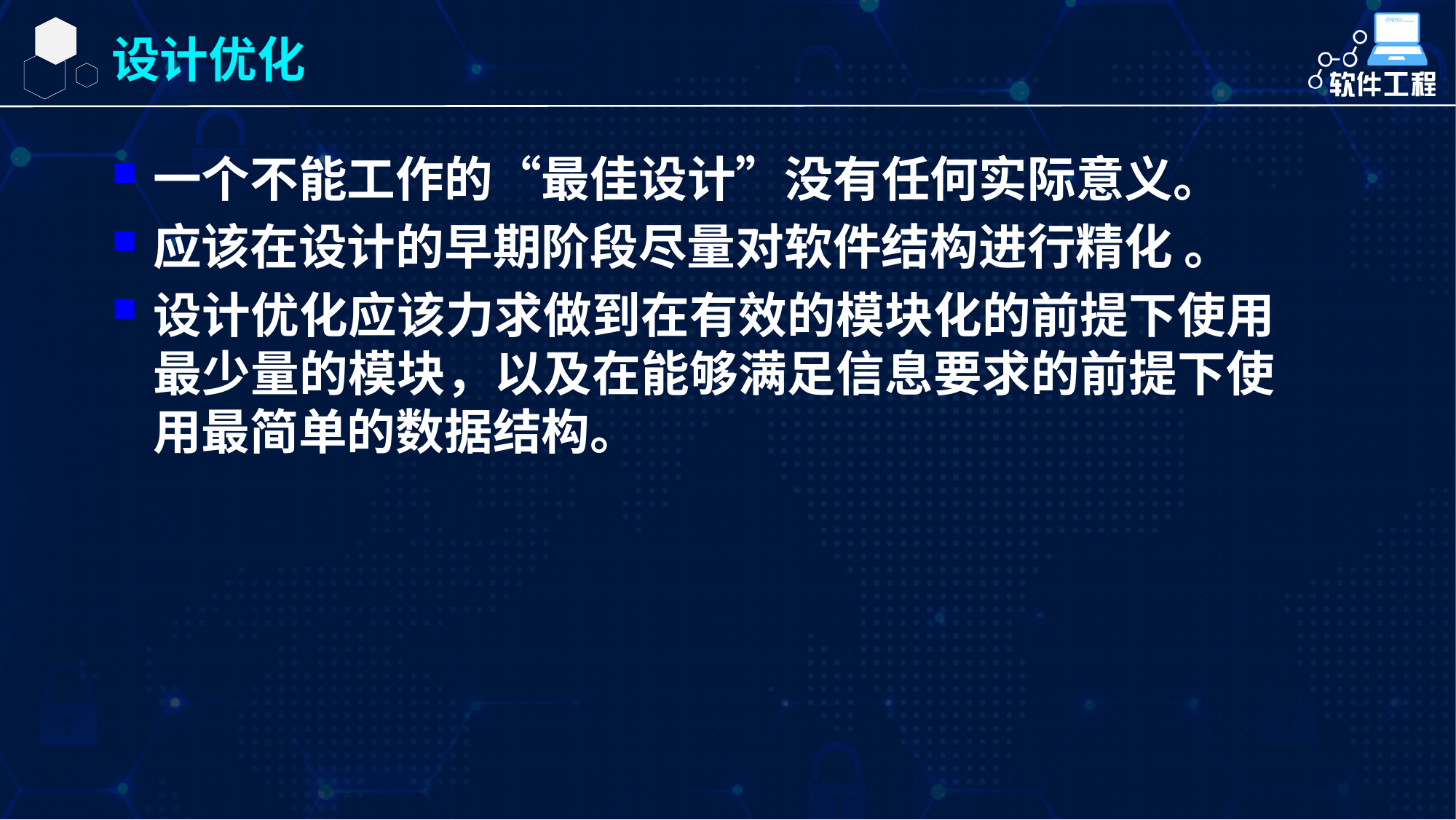

设计优化
一个不能工作的“最佳设计”没有任何实际意义。
应该在设计的早期阶段尽量对软件结构进行精化 。
设计优化应该力求做到在有效的模块化的前提下使用最少量的模块，以及在能够满足信息要求的前提下使用最简单的数据结构。